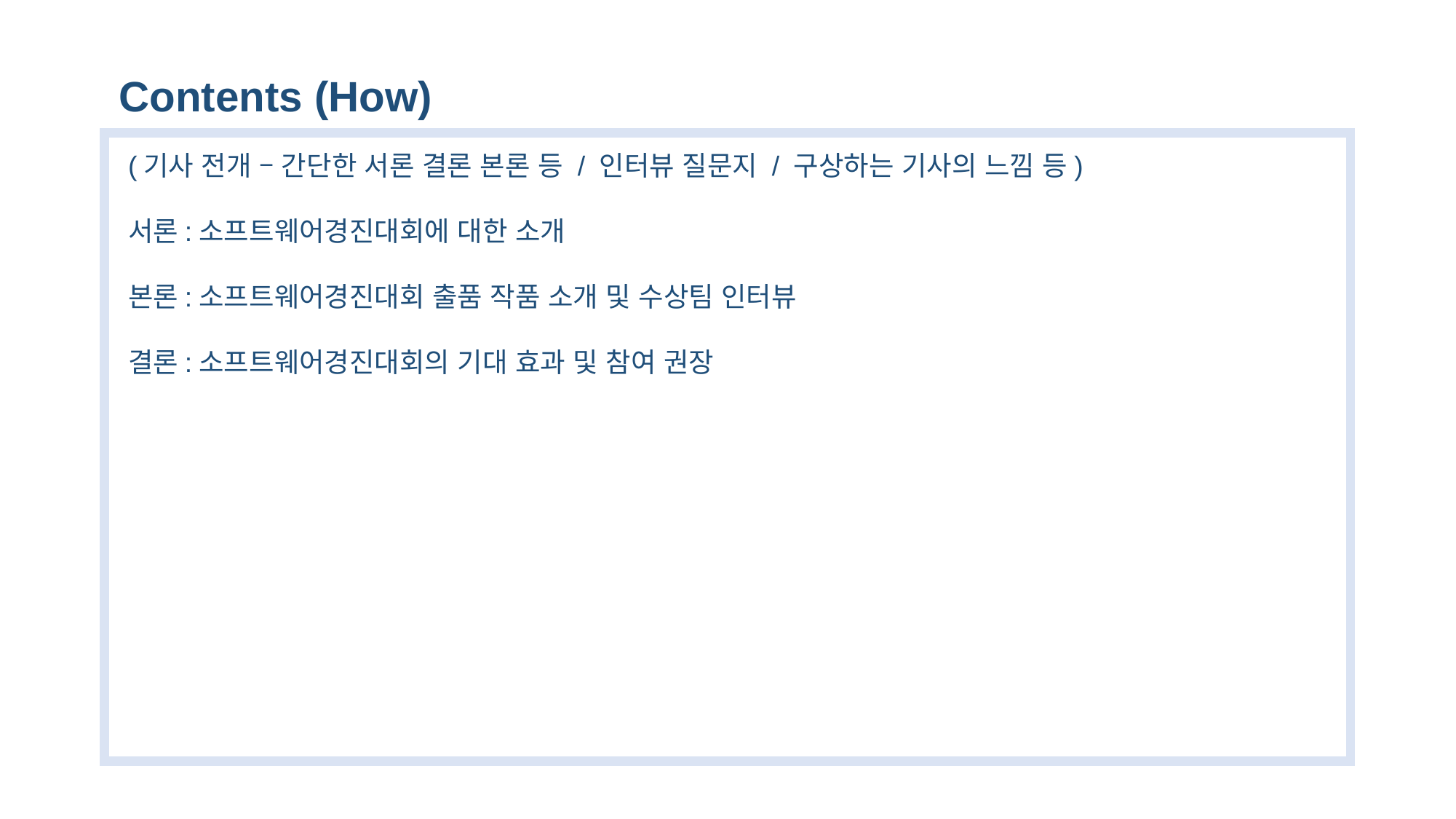

Contents (How)

(기사 전개 – 간단한 서론 결론 본론 등 / 인터뷰 질문지 / 구상하는 기사의 느낌 등)

서론:소프트웨어경진대회에 대한 소개

본론:소프트웨어경진대회 출품 작품 소개 및 수상팀 인터뷰

결론:소프트웨어경진대회의 기대 효과 및 참여 권장